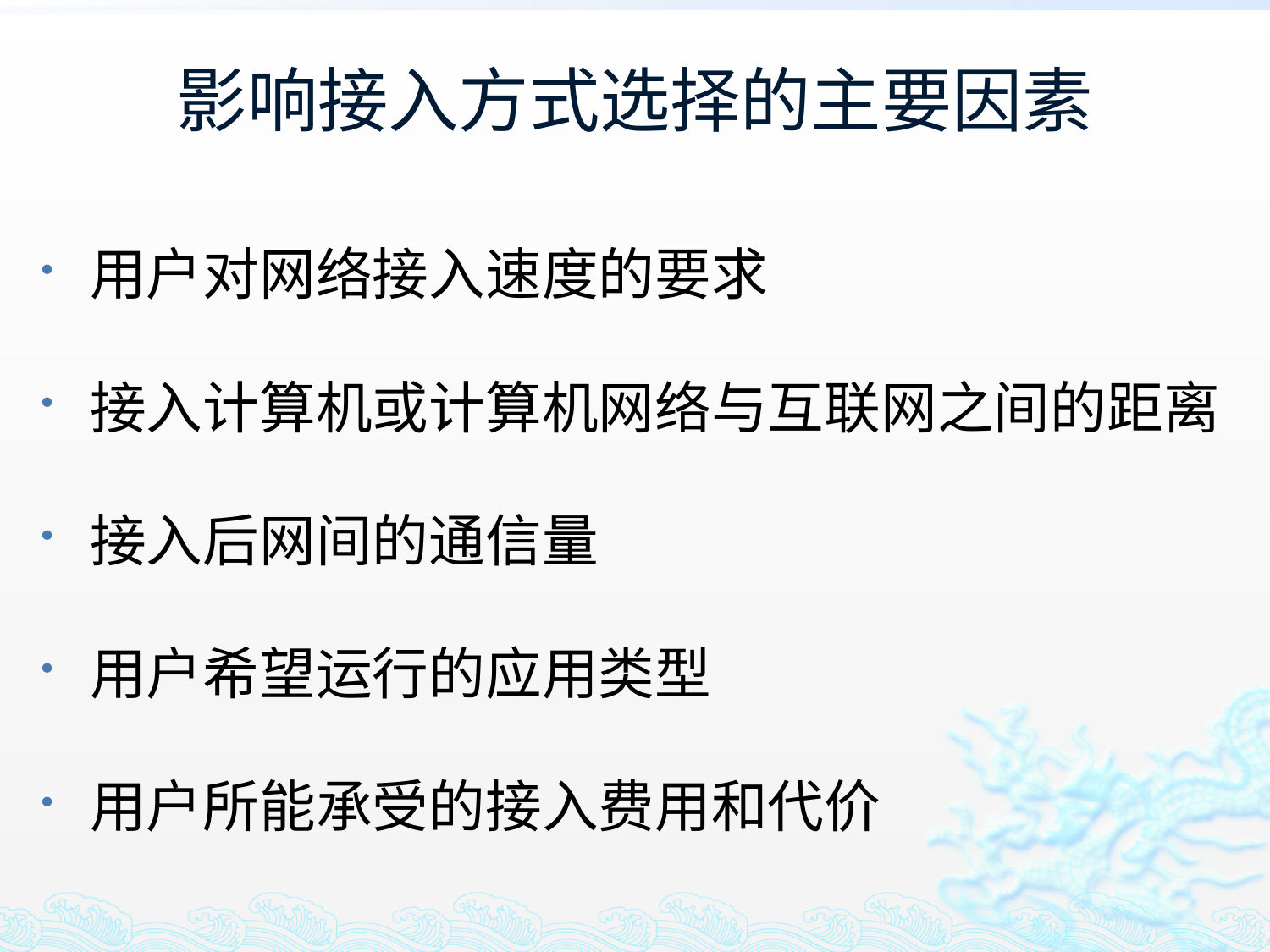

# 影响接入方式选择的主要因素
用户对网络接入速度的要求
接入计算机或计算机网络与互联网之间的距离
接入后网间的通信量
用户希望运行的应用类型
用户所能承受的接入费用和代价